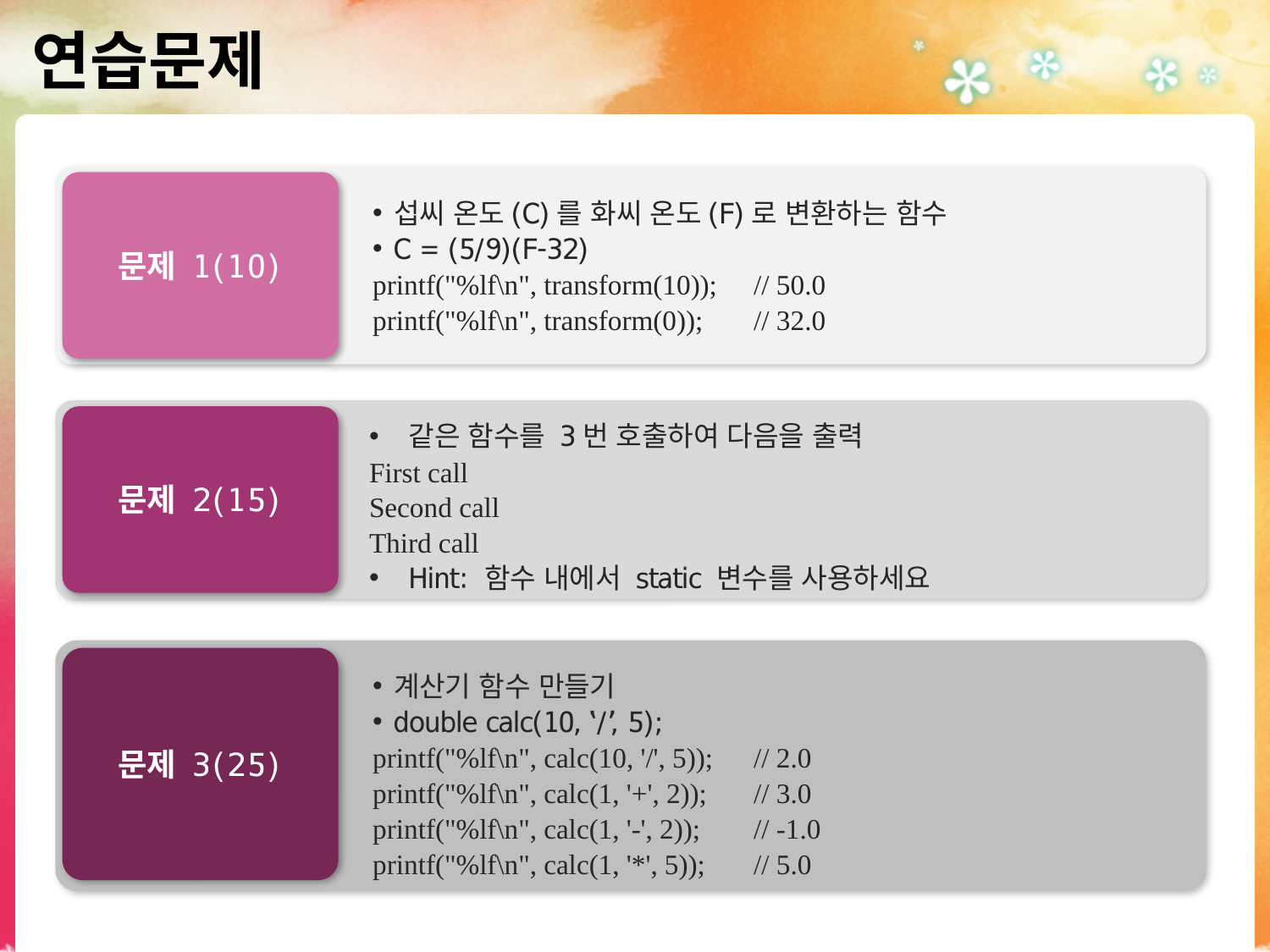

# 연습문제

섭씨 온도(C)를 화씨 온도(F)로 변환하는 함수
C = (5/9)(F-32)
printf("%lf\n", transform(10));	// 50.0
printf("%lf\n", transform(0));	// 32.0
문제 1(10)

같은 함수를 3번 호출하여 다음을 출력
First call
Second call
Third call
Hint: 함수 내에서 static 변수를 사용하세요
문제 2(15)

계산기 함수 만들기
double calc(10, ‘/’, 5);
printf("%lf\n", calc(10, '/', 5));	// 2.0
printf("%lf\n", calc(1, '+', 2));	// 3.0
printf("%lf\n", calc(1, '-', 2));	// -1.0
printf("%lf\n", calc(1, '*', 5));	// 5.0
문제 3(25)